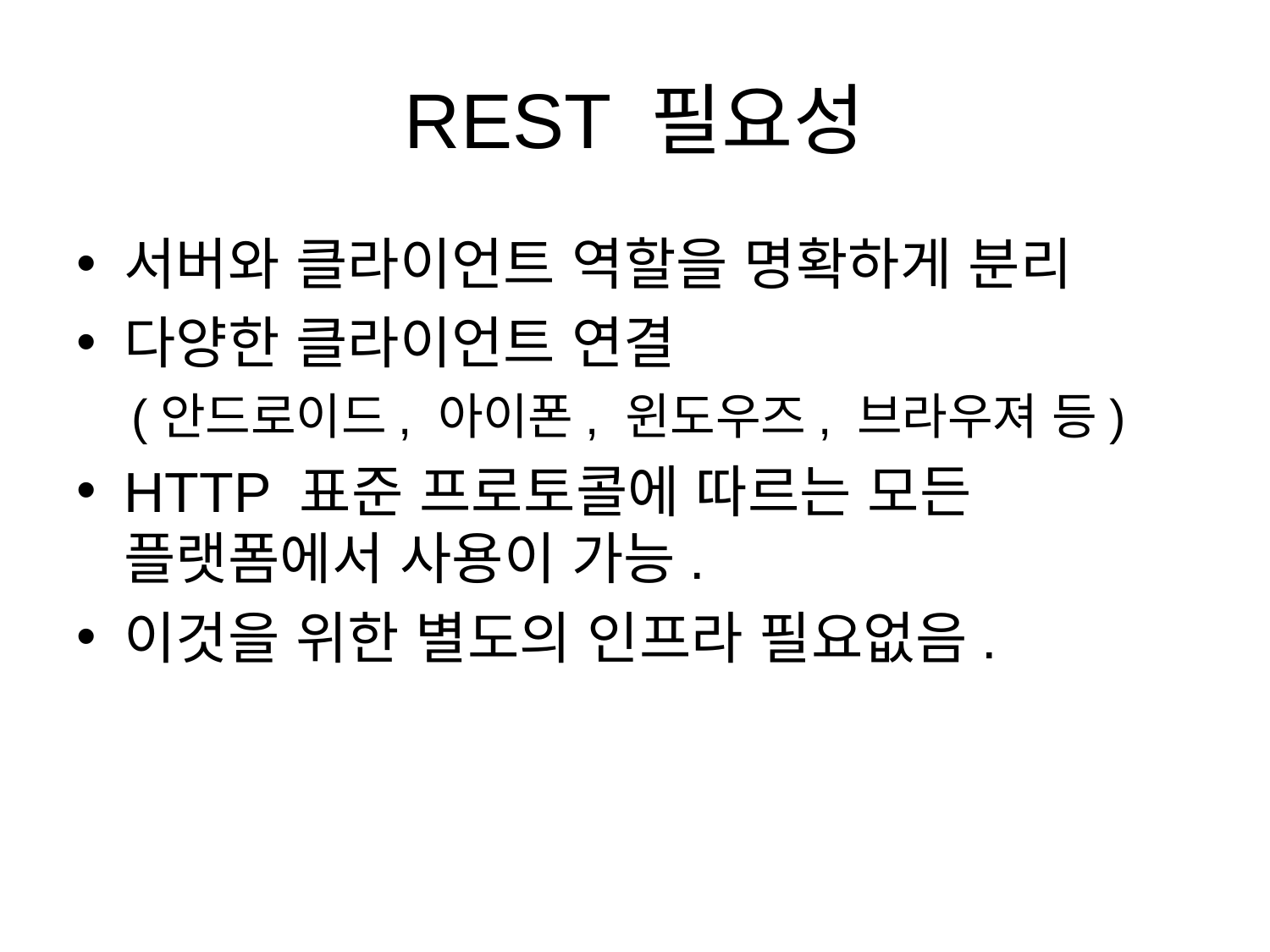

# REST 필요성
서버와 클라이언트 역할을 명확하게 분리
다양한 클라이언트 연결
(안드로이드, 아이폰, 윈도우즈, 브라우져 등)
HTTP 표준 프로토콜에 따르는 모든 플랫폼에서 사용이 가능.
이것을 위한 별도의 인프라 필요없음.